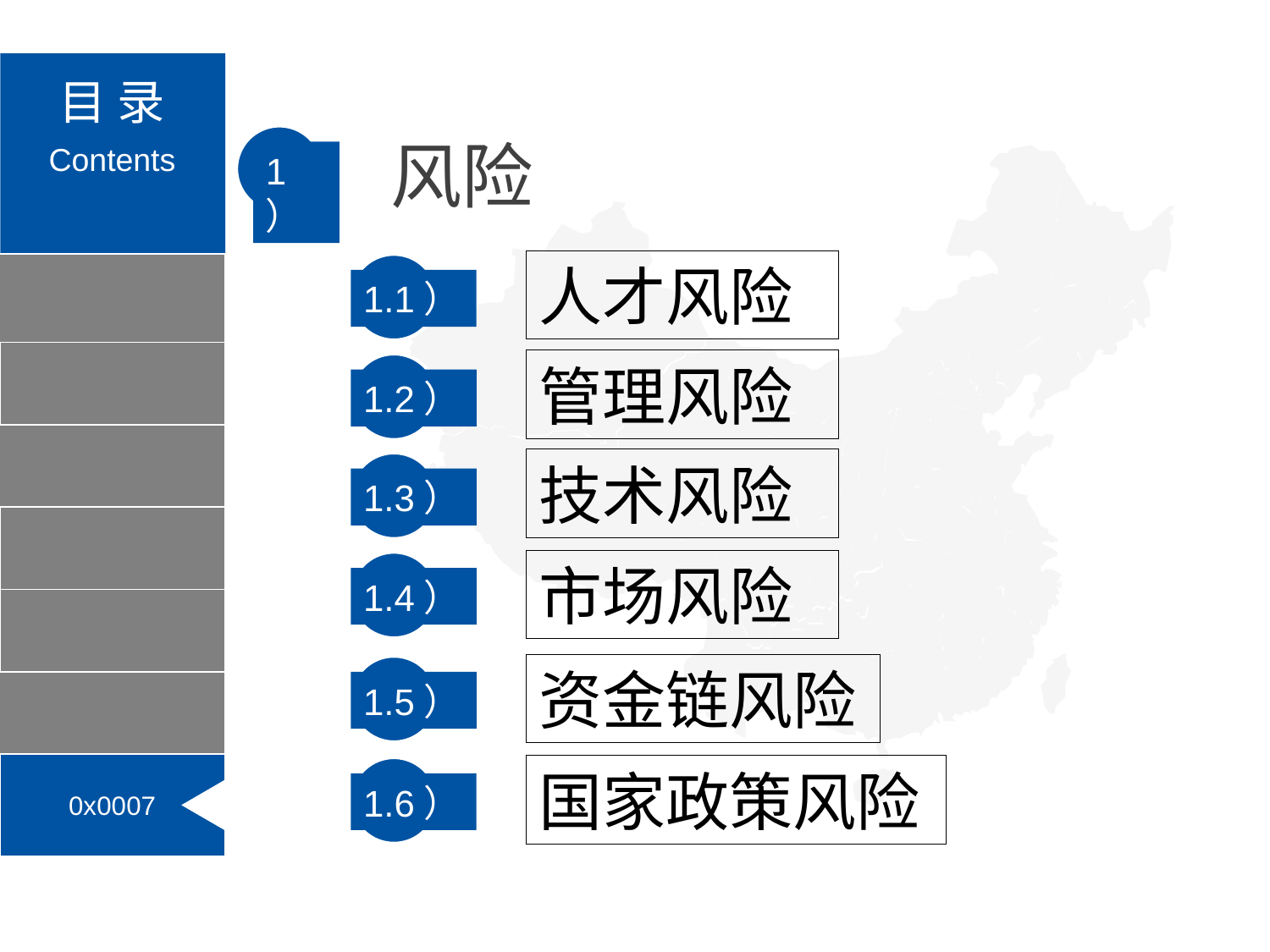

目 录
Contents

0x0007
风险

1）
人才风险

1.1）

管理风险

1.2）
技术风险

1.3）
市场风险

1.4）
资金链风险

1.5）
国家政策风险

1.6）